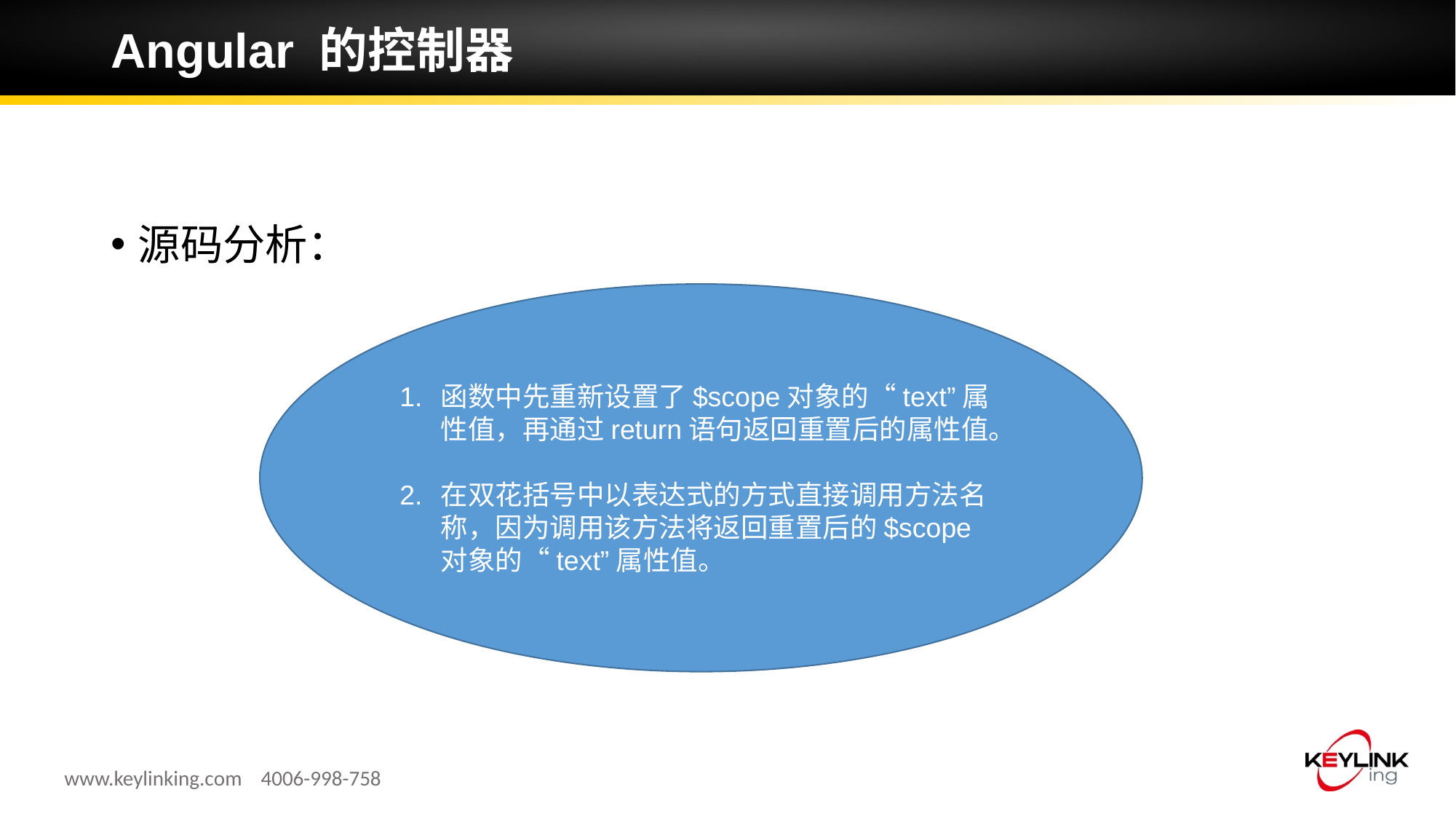

# Angular 的控制器
源码分析：

函数中先重新设置了$scope对象的“text”属性值，再通过return语句返回重置后的属性值。

在双花括号中以表达式的方式直接调用方法名称，因为调用该方法将返回重置后的$scope对象的“text”属性值。